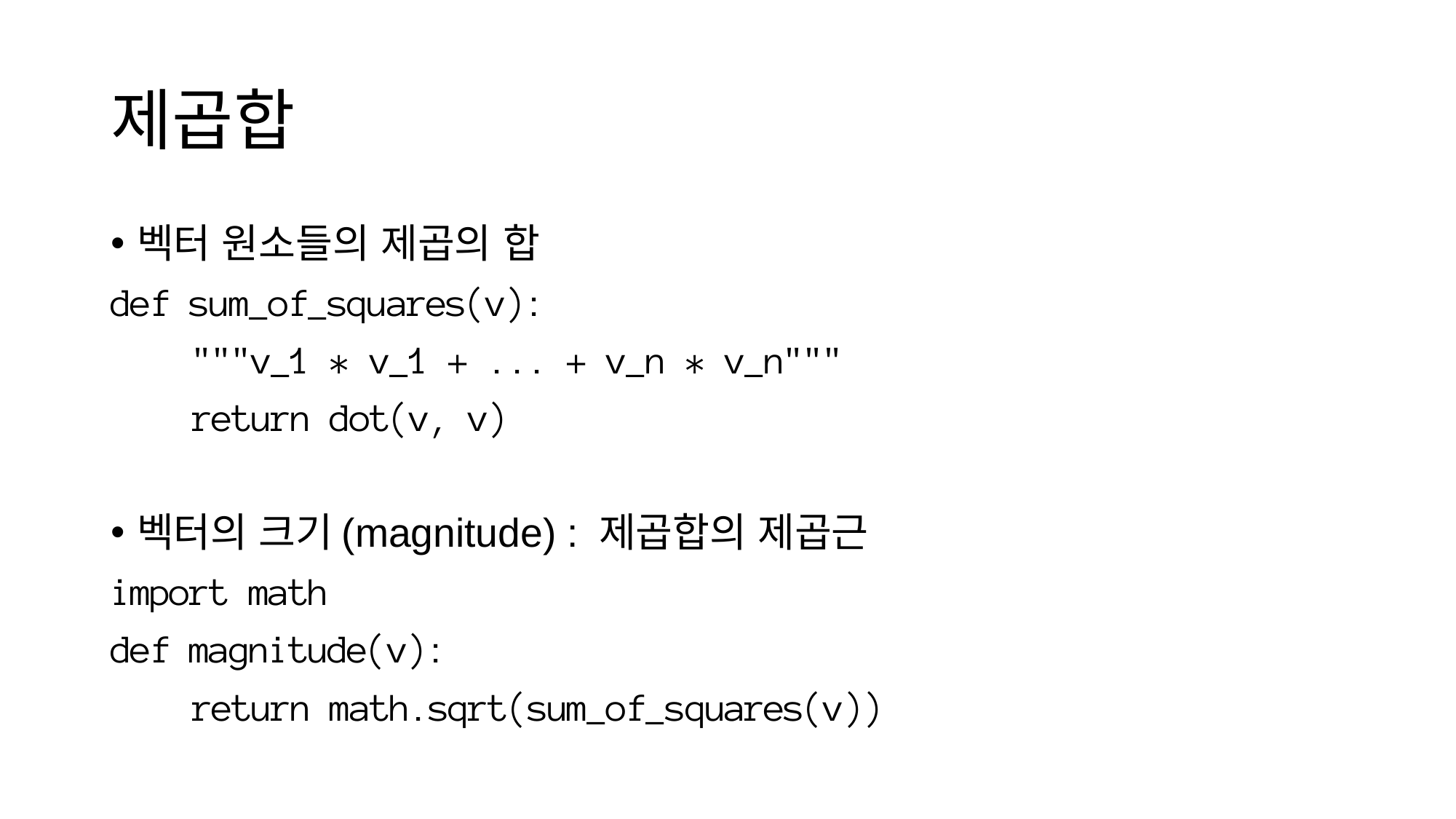

# 제곱합
벡터 원소들의 제곱의 합
def sum_of_squares(v):
    """v_1 * v_1 + ... + v_n * v_n"""
    return dot(v, v)

벡터의 크기(magnitude) : 제곱합의 제곱근
import math
def magnitude(v):
    return math.sqrt(sum_of_squares(v))